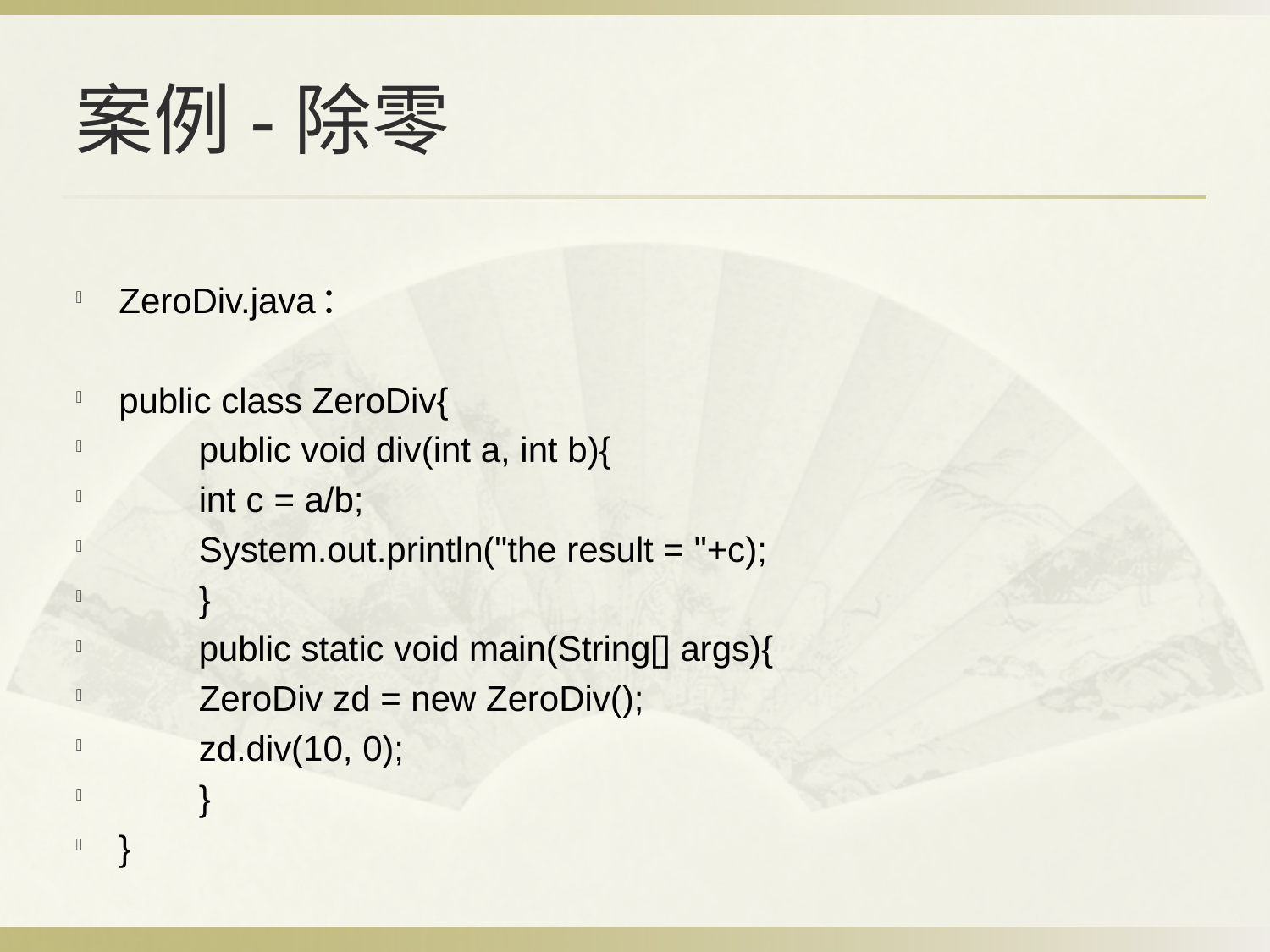

# 案例-除零

ZeroDiv.java：

public class ZeroDiv{
	public void div(int a, int b){
		int c = a/b;
		System.out.println("the result = "+c);
	}
	public static void main(String[] args){
		ZeroDiv zd = new ZeroDiv();
		zd.div(10, 0);
	}
}